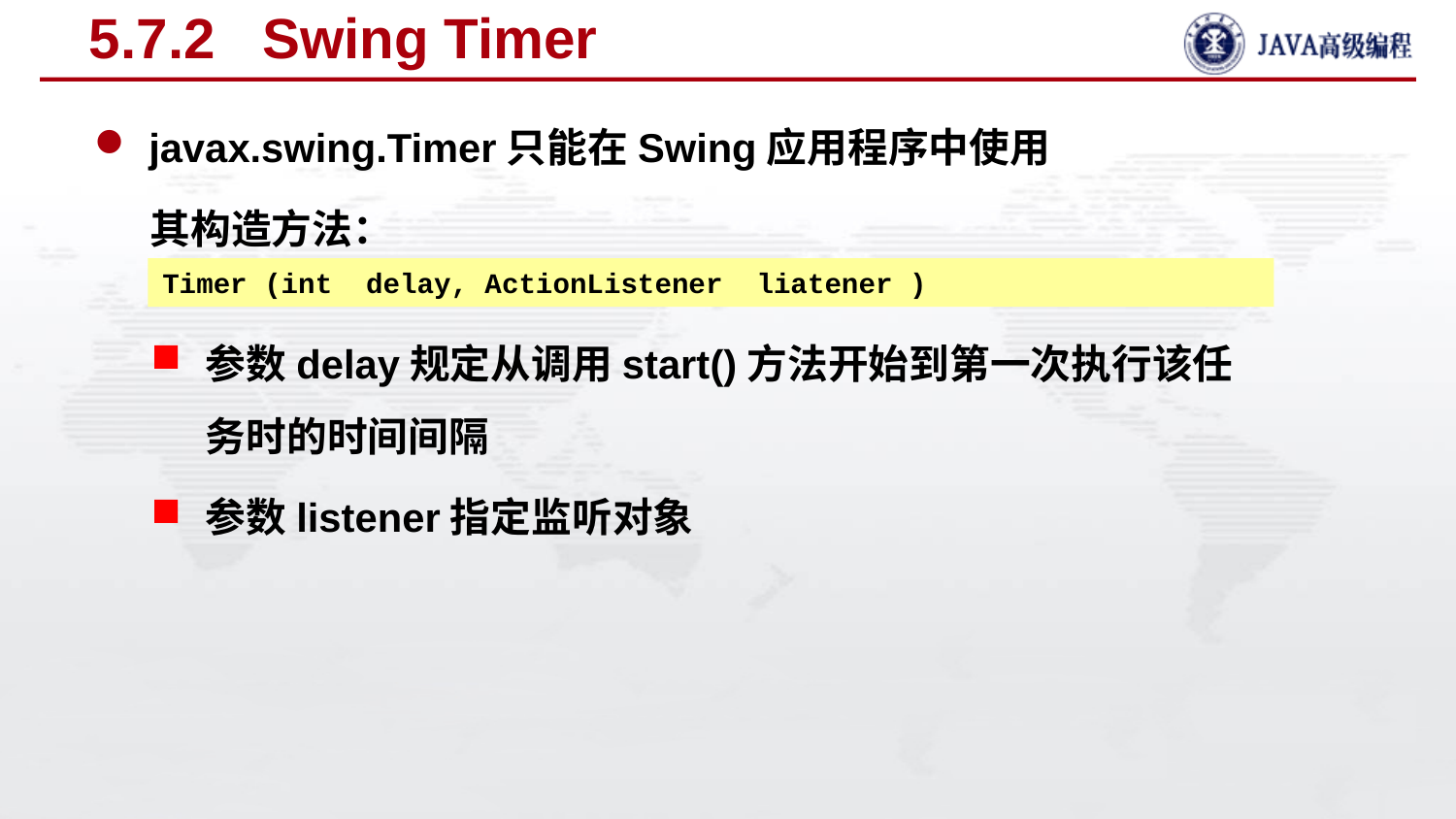

# 5.7.2   Swing Timer
javax.swing.Timer只能在Swing应用程序中使用
     其构造方法：
Timer (int  delay, ActionListener  liatener )
参数delay规定从调用start()方法开始到第一次执行该任务时的时间间隔
参数listener指定监听对象